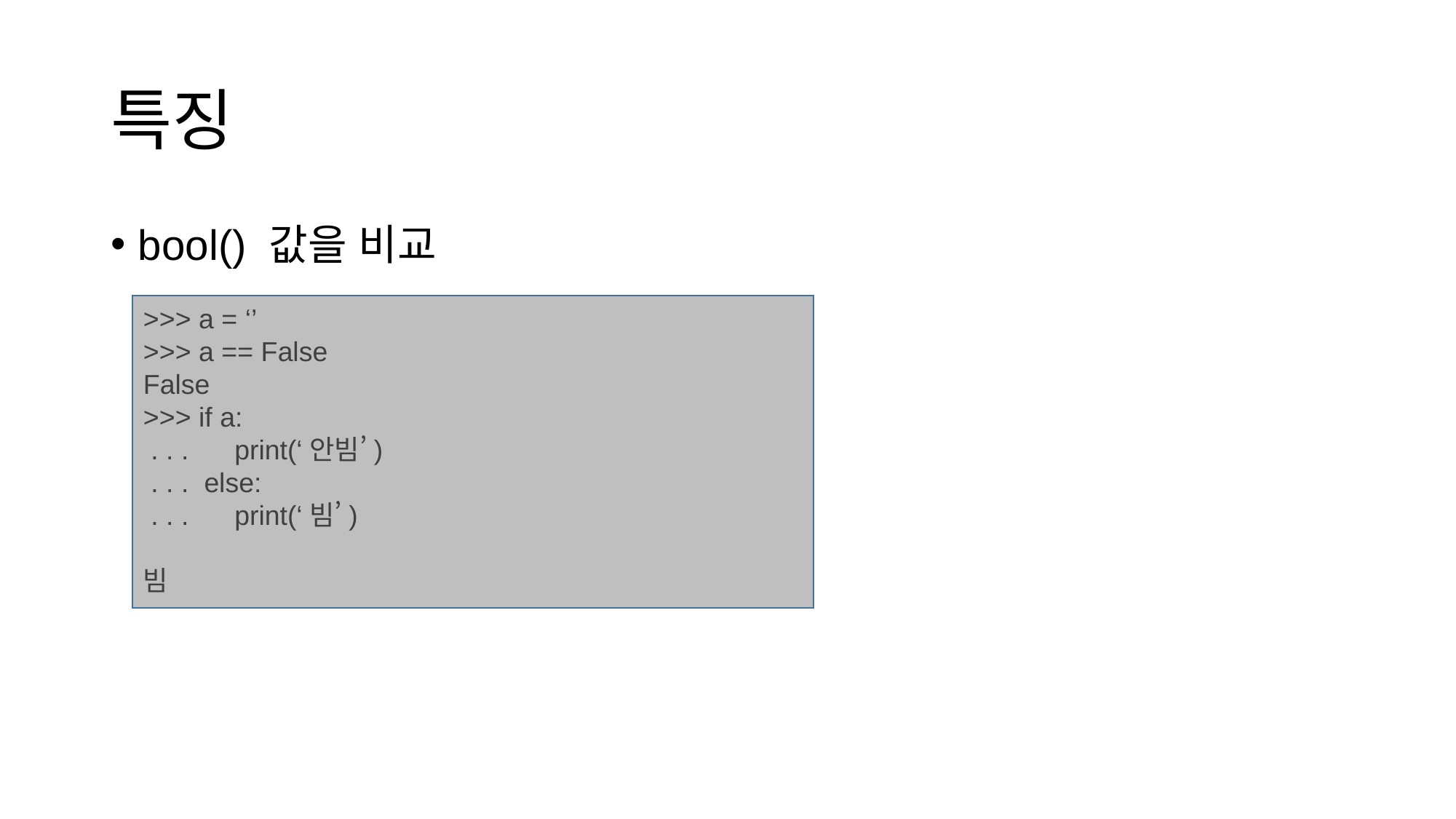

# 특징
bool() 값을 비교
>>> a = ‘’
>>> a == False
False
>>> if a:
 . . .      print(‘안빔’)
 . . .  else:
 . . .      print(‘빔’)

빔